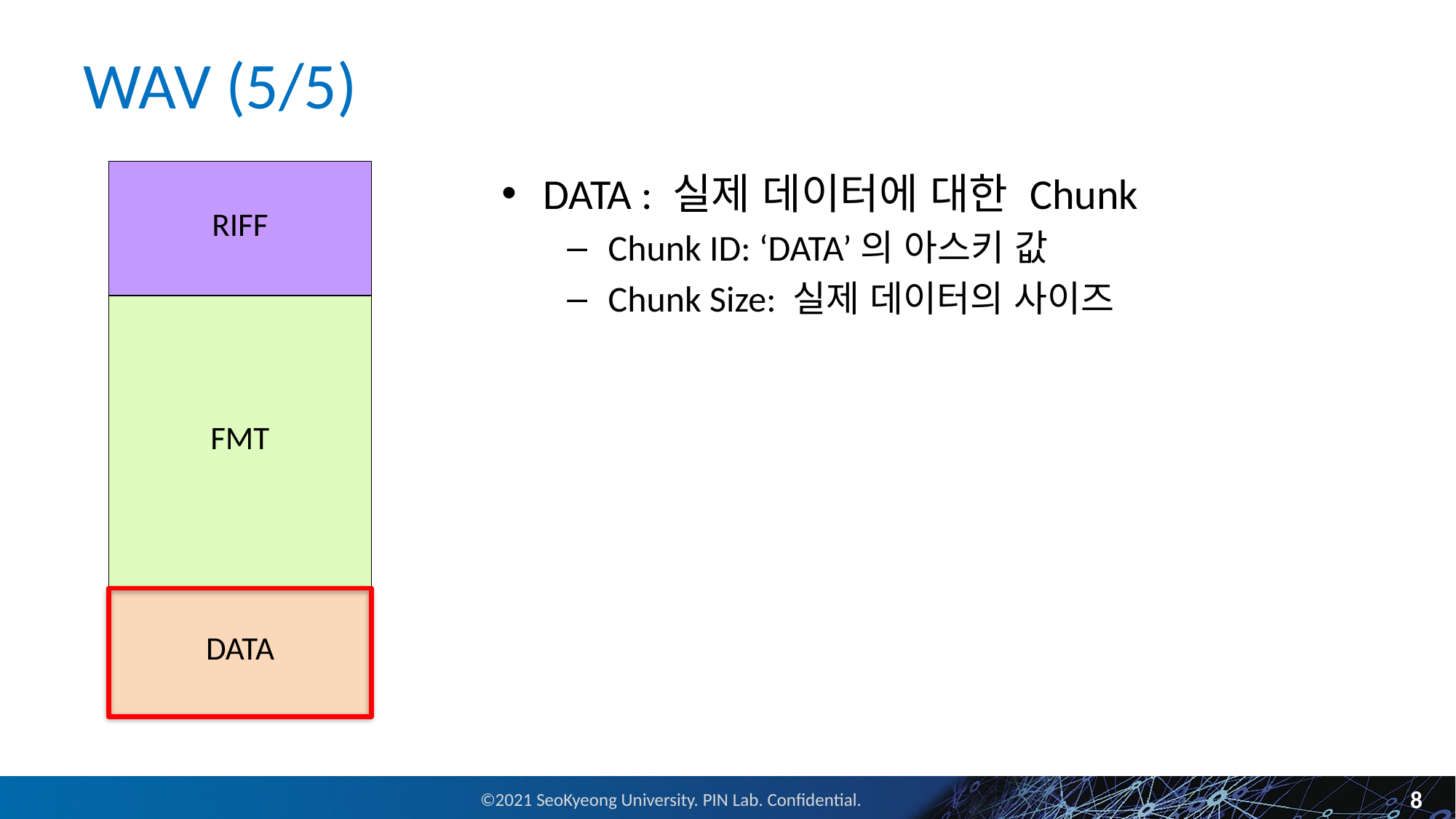

# WAV (5/5)
| RIFF |
| --- |
| FMT |
| DATA |
DATA : 실제 데이터에 대한 Chunk
Chunk ID: ‘DATA’의 아스키 값
Chunk Size: 실제 데이터의 사이즈

8